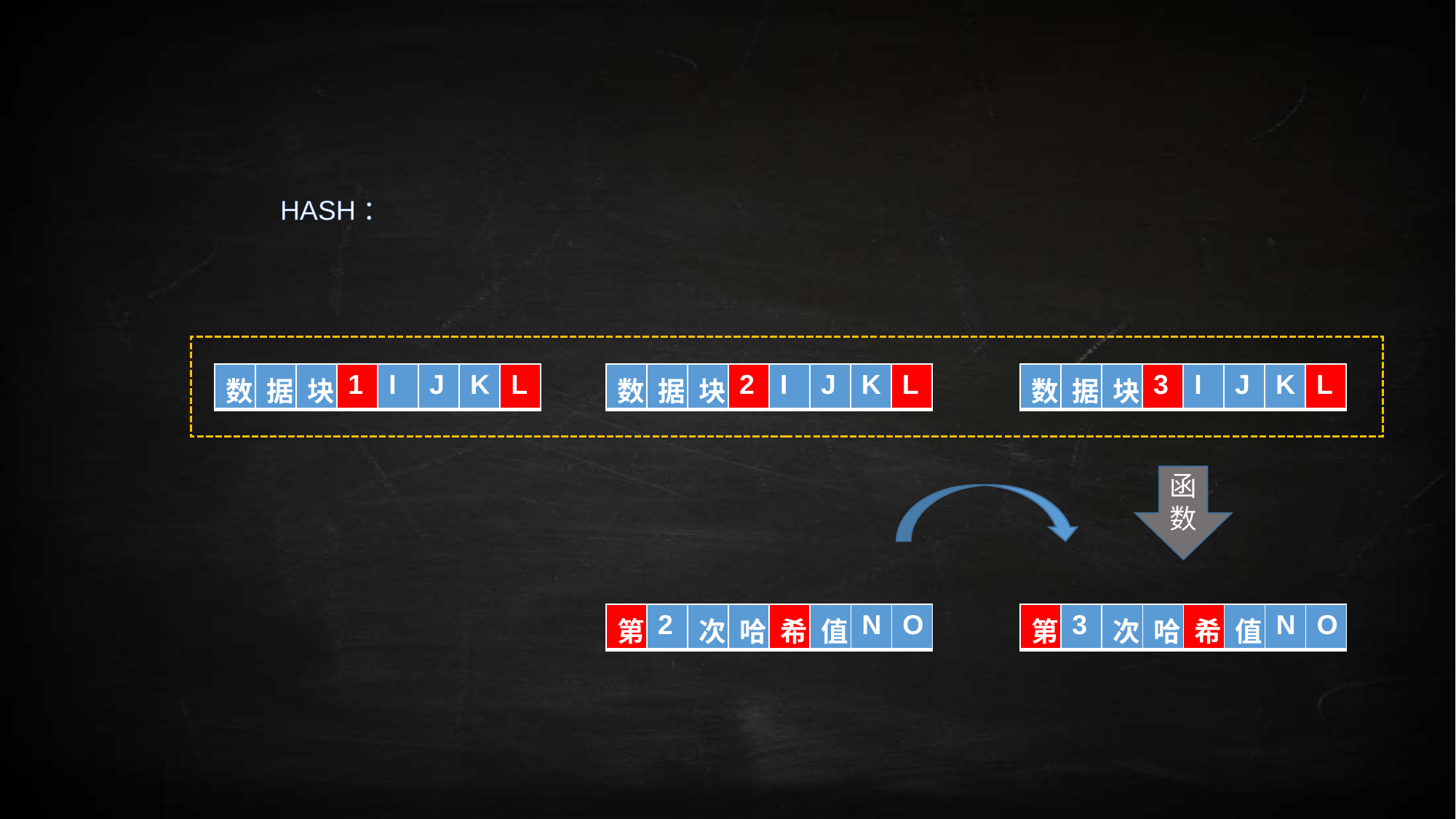

HASH：

| 数 | 据 | 块 | 1 | I | J | K | L |
| --- | --- | --- | --- | --- | --- | --- | --- |
| 数 | 据 | 块 | 2 | I | J | K | L |
| --- | --- | --- | --- | --- | --- | --- | --- |
| 数 | 据 | 块 | 3 | I | J | K | L |
| --- | --- | --- | --- | --- | --- | --- | --- |
函数

| 第 | 2 | 次 | 哈 | 希 | 值 | N | O |
| --- | --- | --- | --- | --- | --- | --- | --- |
| 第 | 3 | 次 | 哈 | 希 | 值 | N | O |
| --- | --- | --- | --- | --- | --- | --- | --- |